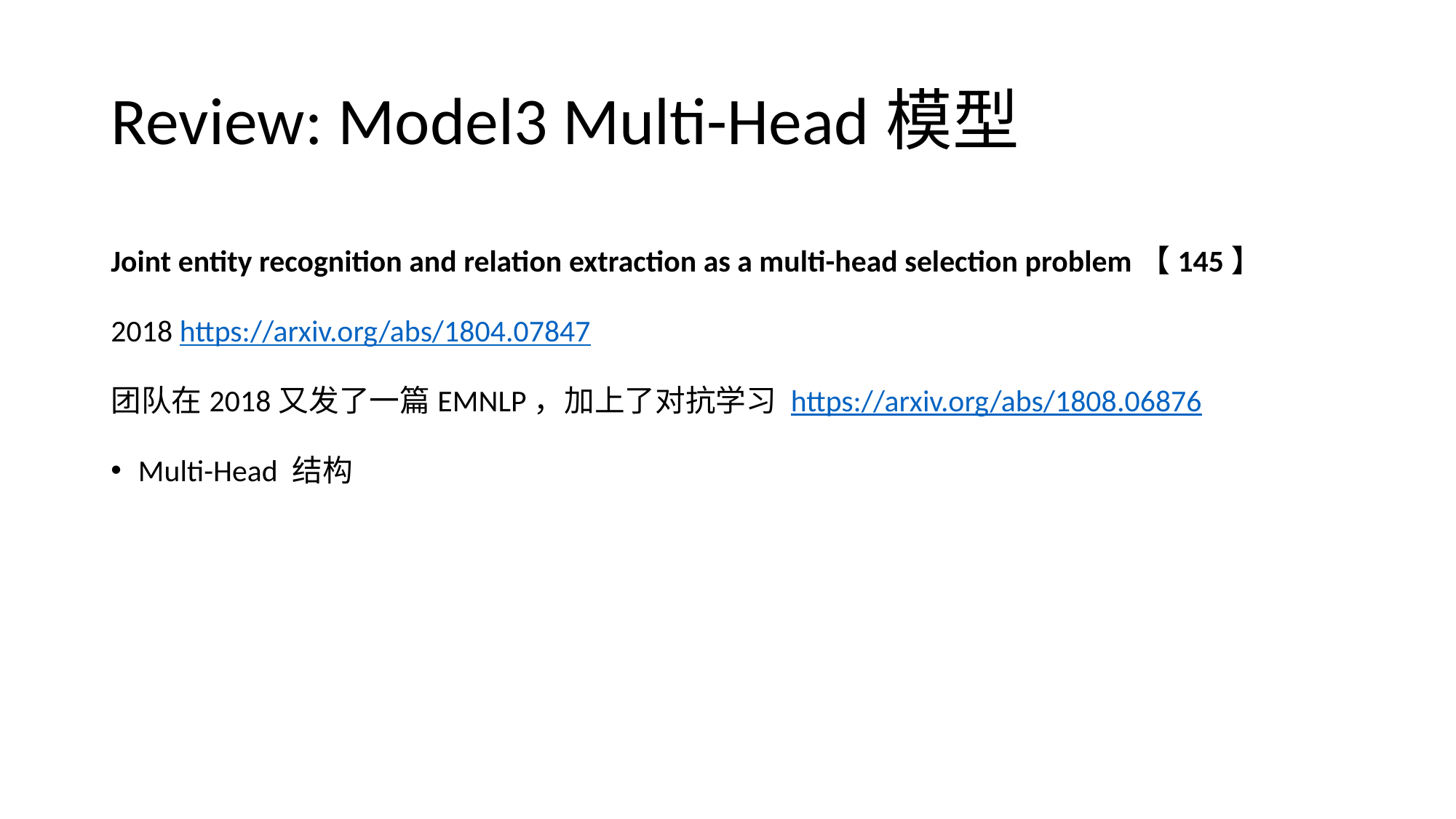

# Review: Model3 Multi-Head模型
Joint entity recognition and relation extraction as a multi-head selection problem【145】
2018 https://arxiv.org/abs/1804.07847
团队在2018又发了一篇EMNLP，加上了对抗学习 https://arxiv.org/abs/1808.06876
Multi-Head 结构